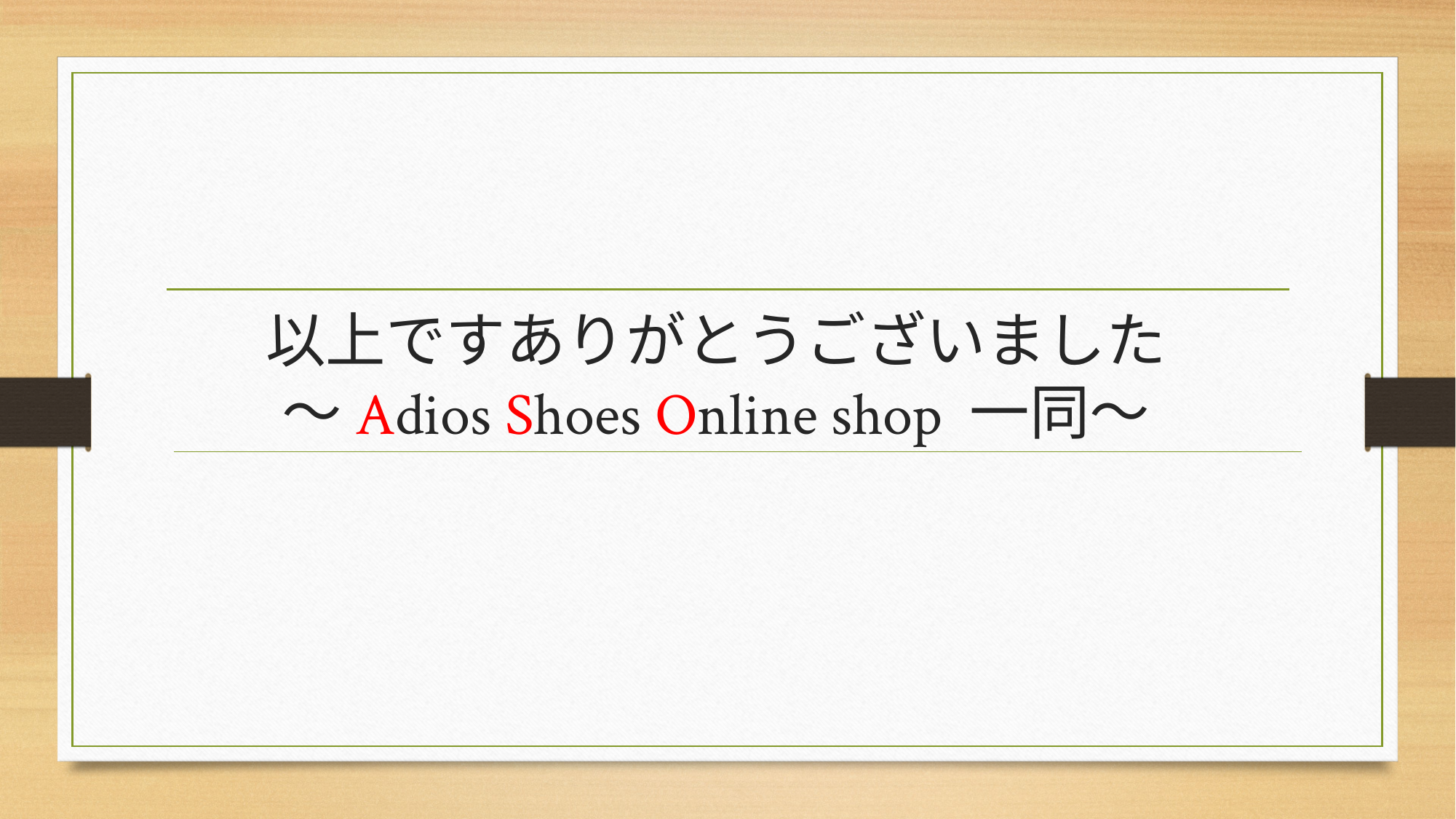

# 以上ですありがとうございました ～Adios Shoes Online shop 一同～